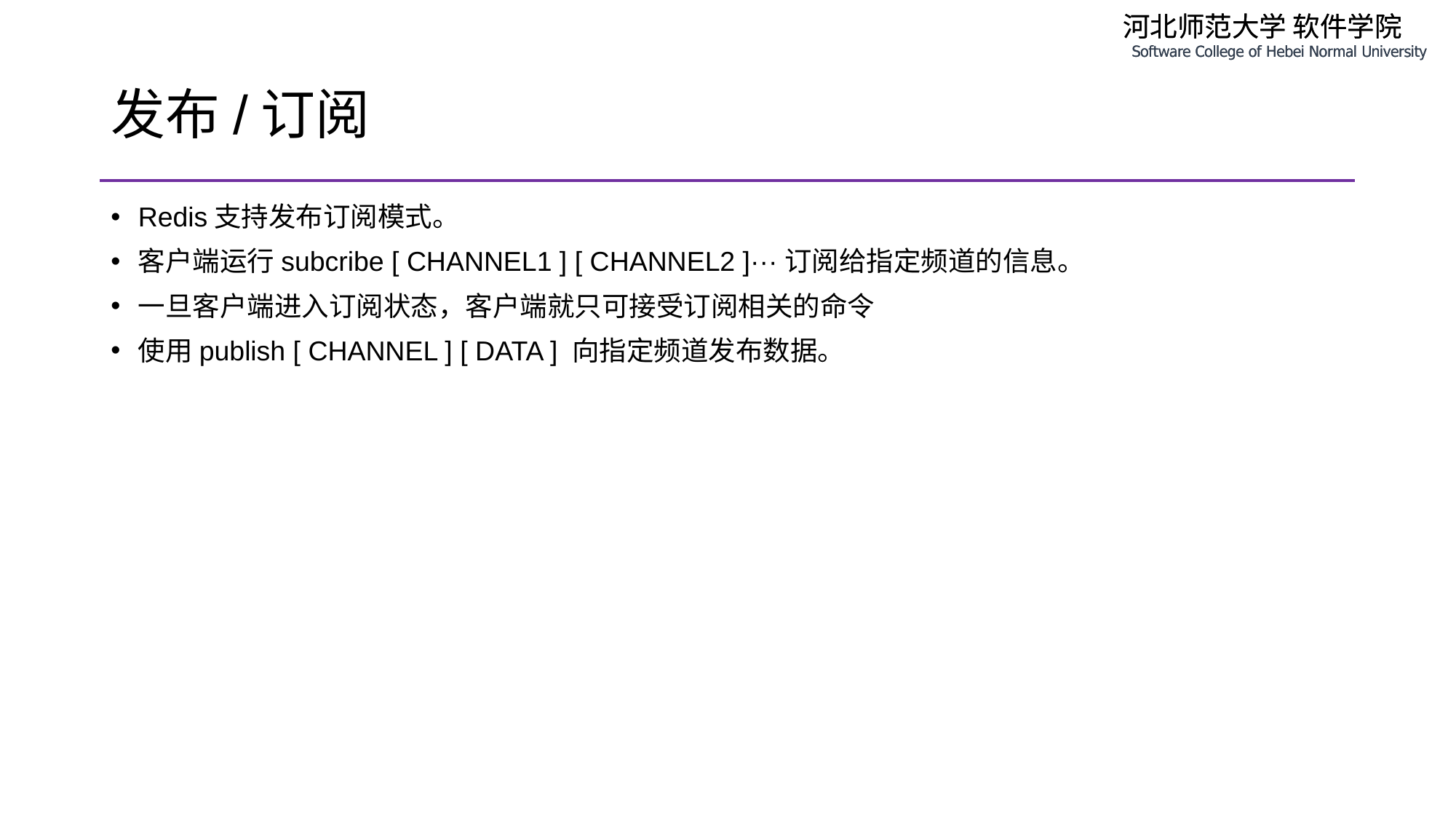

# 发布/订阅
Redis支持发布订阅模式。
客户端运行subcribe [ CHANNEL1 ] [ CHANNEL2 ]···订阅给指定频道的信息。
一旦客户端进入订阅状态，客户端就只可接受订阅相关的命令
使用publish [ CHANNEL ] [ DATA ] 向指定频道发布数据。